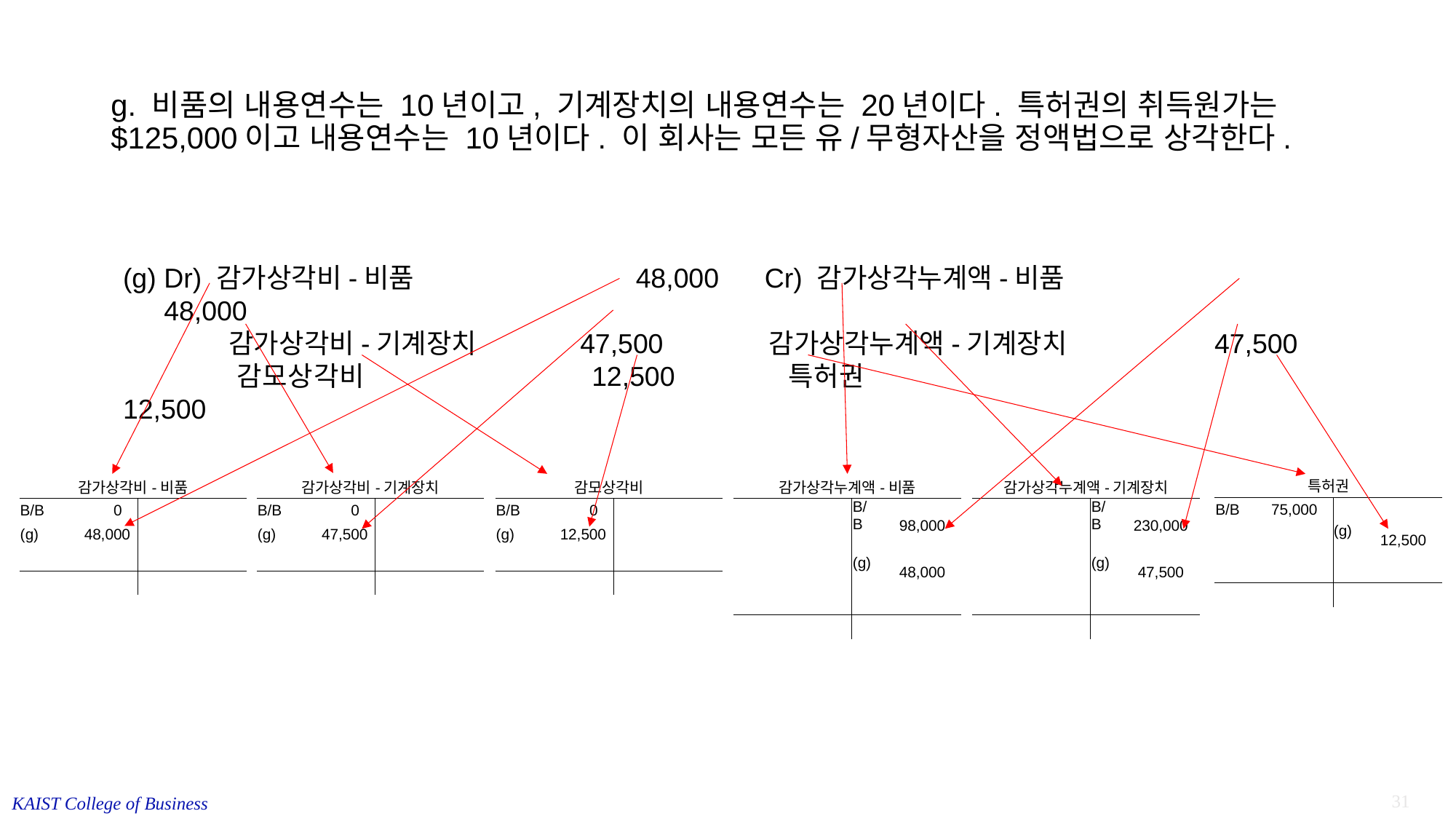

# g. 비품의 내용연수는 10년이고, 기계장치의 내용연수는 20년이다. 특허권의 취득원가는 $125,000이고 내용연수는 10년이다. 이 회사는 모든 유/무형자산을 정액법으로 상각한다.
Dr) 감가상각비-비품		 48,000      Cr) 감가상각누계액-비품			48,000
             감가상각비-기계장치   		47,500             감가상각누계액-기계장치		47,500
             감모상각비		12,500             특허권                                       		12,500
| 특허권 |  |  |  |
| --- | --- | --- | --- |
| B/B | 75,000 |  |  |
|  |  | (g) | 12,500 |
|  |  |  |  |
|  |  |  |  |
| 감가상각비-비품 |  |  |  |
| --- | --- | --- | --- |
| B/B | 0 |  |  |
| (g) | 48,000 |  |  |
|  |  |  |  |
|  |  |  |  |
| 감가상각비-기계장치 |  |  |  |
| --- | --- | --- | --- |
| B/B | 0 |  |  |
| (g) | 47,500 |  |  |
|  |  |  |  |
|  |  |  |  |
| 감모상각비 |  |  |  |
| --- | --- | --- | --- |
| B/B | 0 |  |  |
| (g) | 12,500 |  |  |
|  |  |  |  |
|  |  |  |  |
| 감가상각누계액-비품 |  |  |  |
| --- | --- | --- | --- |
|  |  | B/B | 98,000 |
|  |  | (g) | 48,000 |
|  |  |  |  |
|  |  |  |  |
| 감가상각누계액-기계장치 |  |  |  |
| --- | --- | --- | --- |
|  |  | B/B | 230,000 |
|  |  | (g) | 47,500 |
|  |  |  |  |
|  |  |  |  |